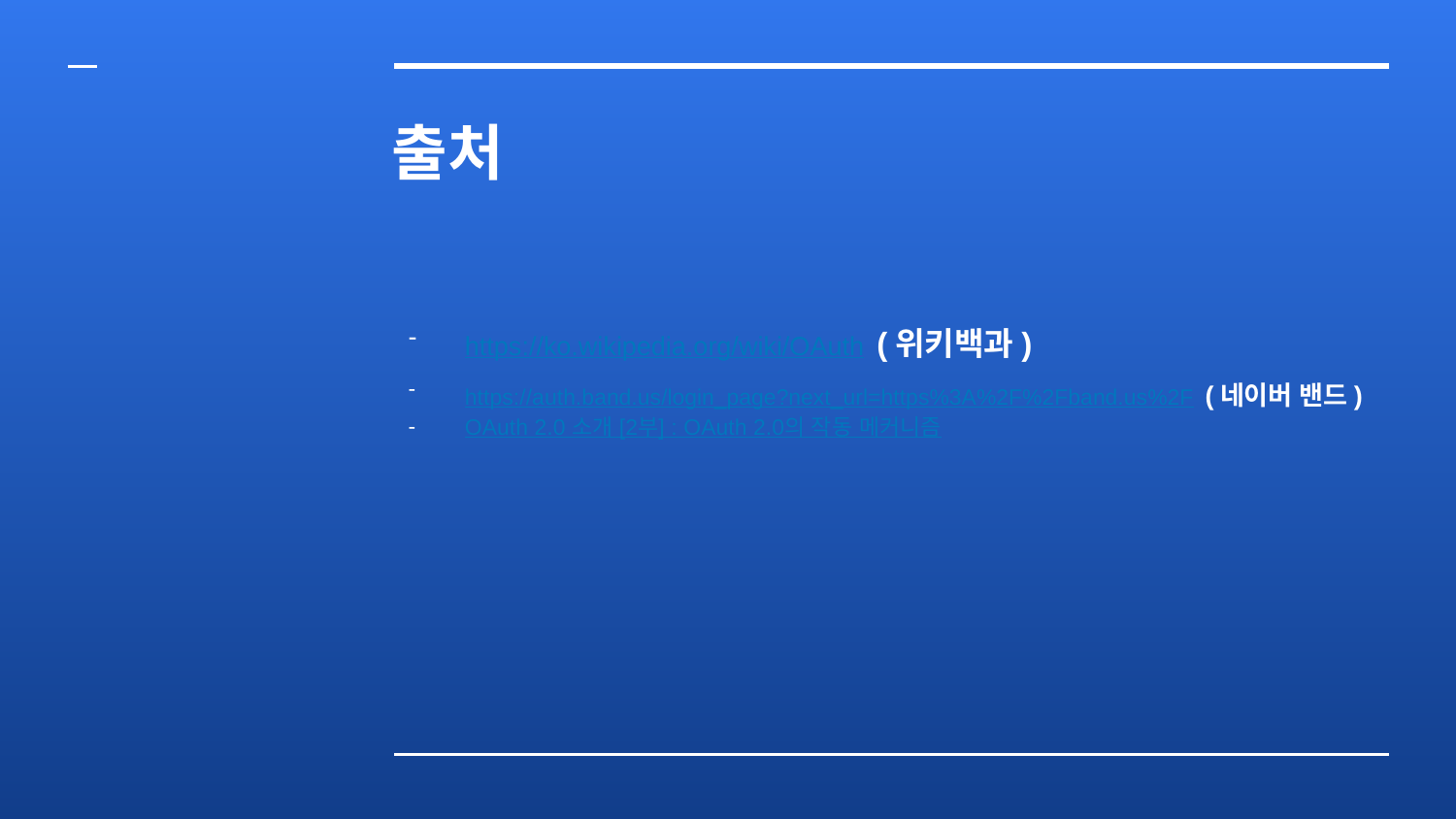

# 출처

https://ko.wikipedia.org/wiki/OAuth (위키백과)
https://auth.band.us/login_page?next_url=https%3A%2F%2Fband.us%2F (네이버 밴드)
OAuth 2.0 소개 [2부] : OAuth 2.0의 작동 메커니즘